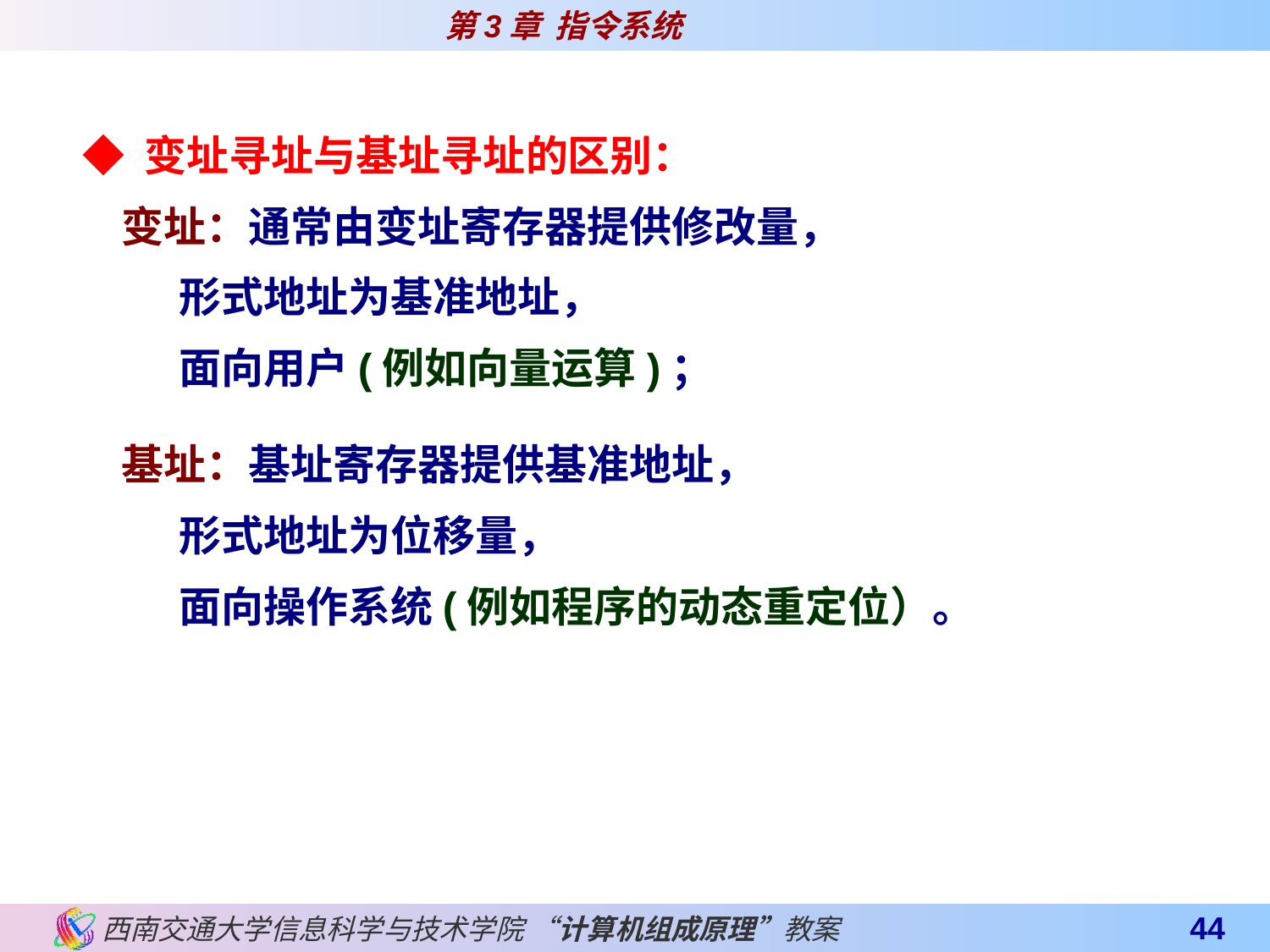

◆ 变址寻址与基址寻址的区别：
     变址：通常由变址寄存器提供修改量，
           形式地址为基准地址，
           面向用户(例如向量运算)；

     基址：基址寄存器提供基准地址，
           形式地址为位移量，
           面向操作系统(例如程序的动态重定位）。